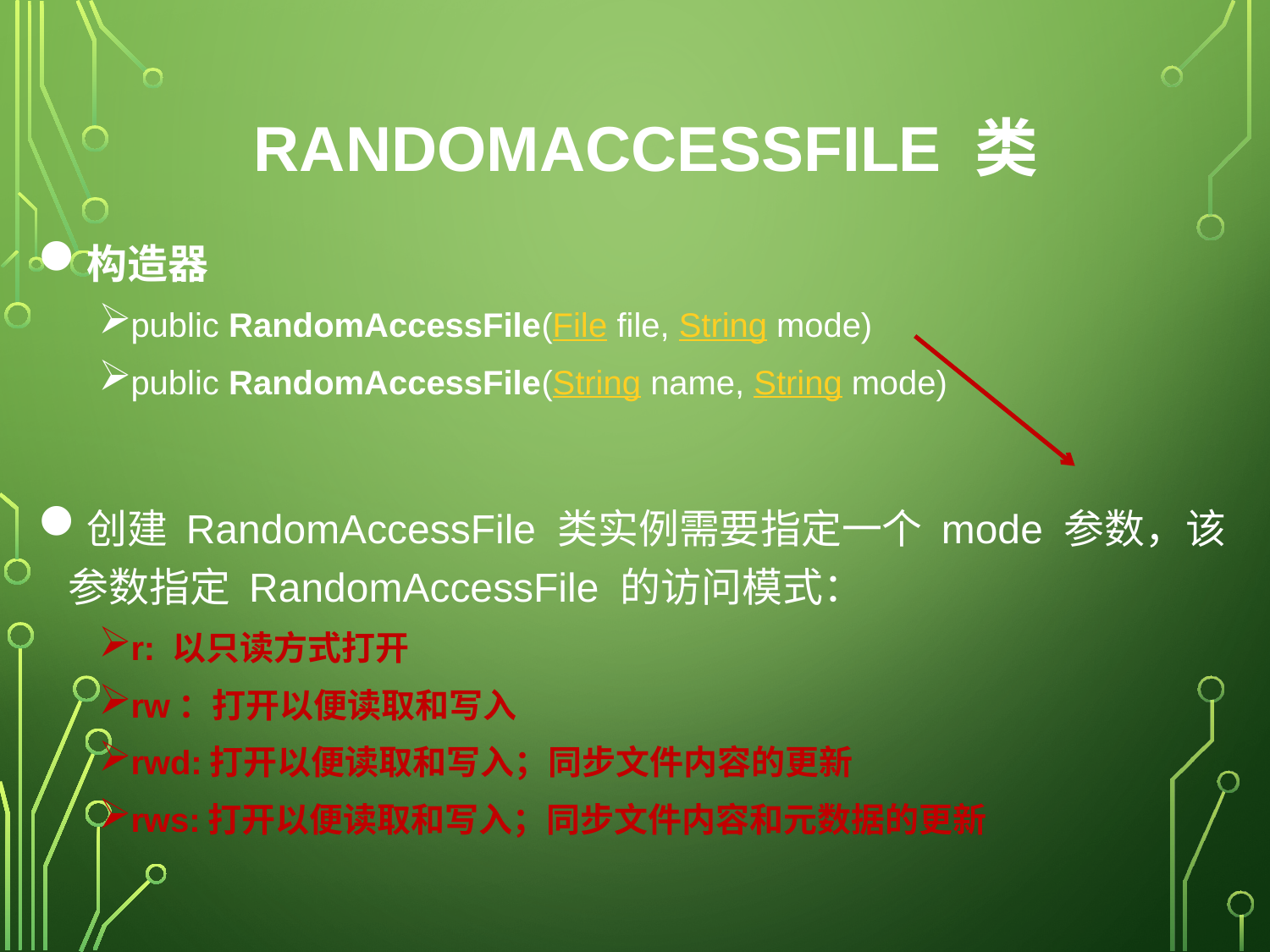

# RandomAccessFile 类
构造器
public RandomAccessFile(File file, String mode)
public RandomAccessFile(String name, String mode)

创建 RandomAccessFile 类实例需要指定一个 mode 参数，该参数指定 RandomAccessFile 的访问模式：
r: 以只读方式打开
rw：打开以便读取和写入
rwd:打开以便读取和写入；同步文件内容的更新
rws:打开以便读取和写入；同步文件内容和元数据的更新